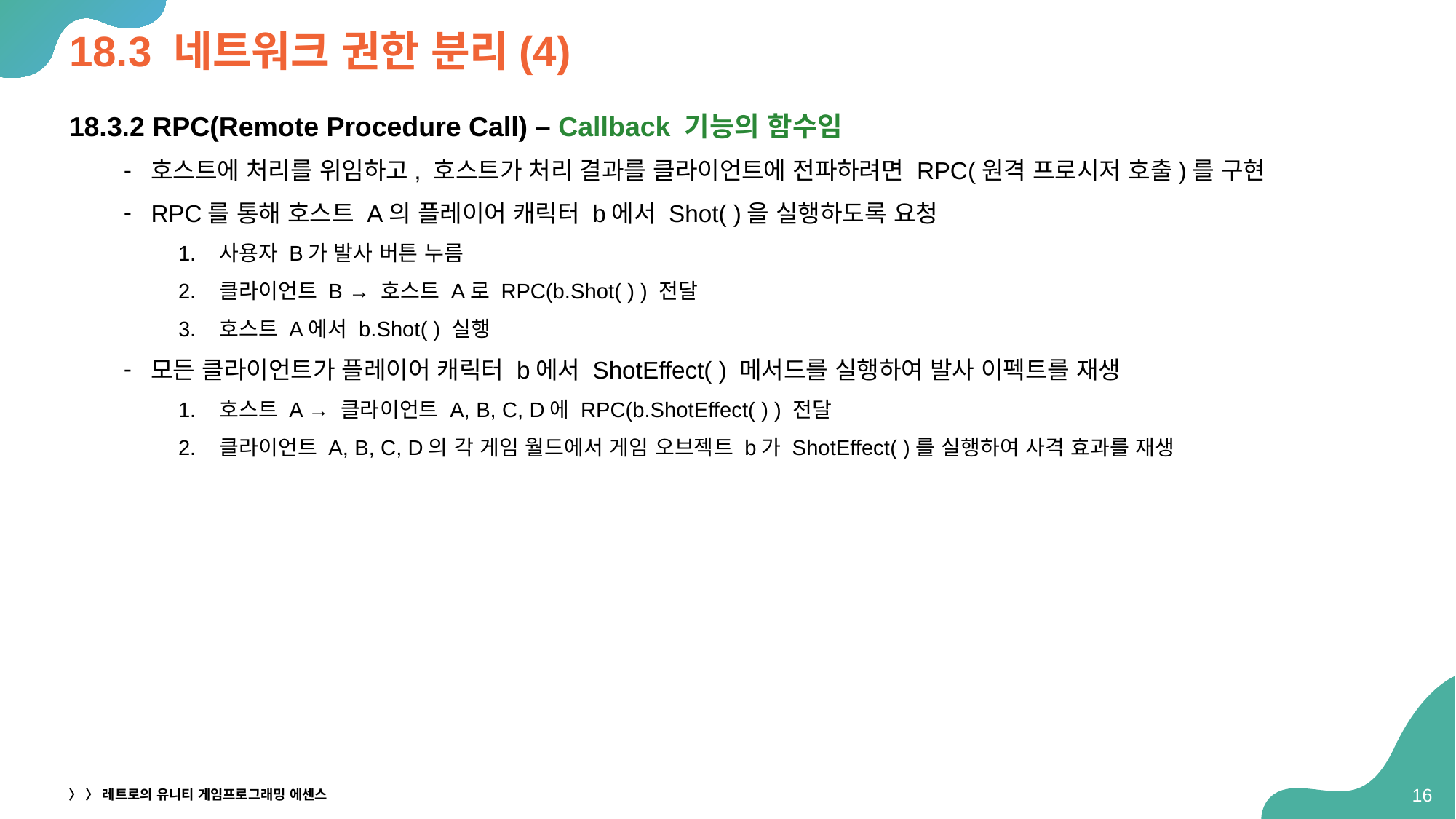

# 18.3 네트워크 권한 분리(4)
18.3.2 RPC(Remote Procedure Call) – Callback 기능의 함수임
호스트에 처리를 위임하고, 호스트가 처리 결과를 클라이언트에 전파하려면 RPC(원격 프로시저 호출)를 구현
RPC를 통해 호스트 A의 플레이어 캐릭터 b에서 Shot( )을 실행하도록 요청
사용자 B가 발사 버튼 누름
클라이언트 B → 호스트 A로 RPC(b.Shot( ) ) 전달
호스트 A에서 b.Shot( ) 실행
모든 클라이언트가 플레이어 캐릭터 b에서 ShotEffect( ) 메서드를 실행하여 발사 이펙트를 재생
호스트 A → 클라이언트 A, B, C, D에 RPC(b.ShotEffect( ) ) 전달
클라이언트 A, B, C, D의 각 게임 월드에서 게임 오브젝트 b가 ShotEffect( )를 실행하여 사격 효과를 재생
16